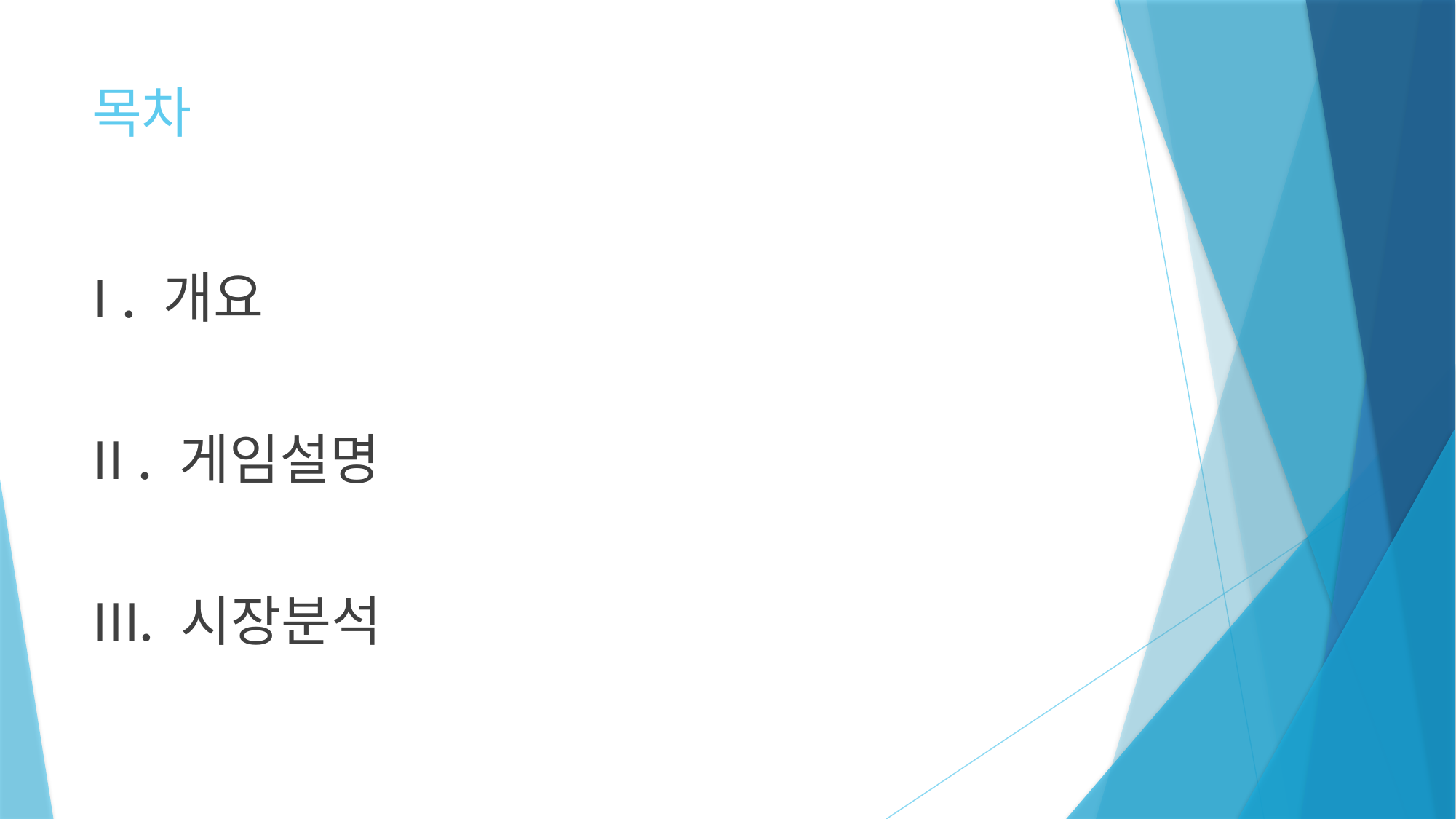

# 목차
I . 개요

II . 게임설명

III. 시장분석